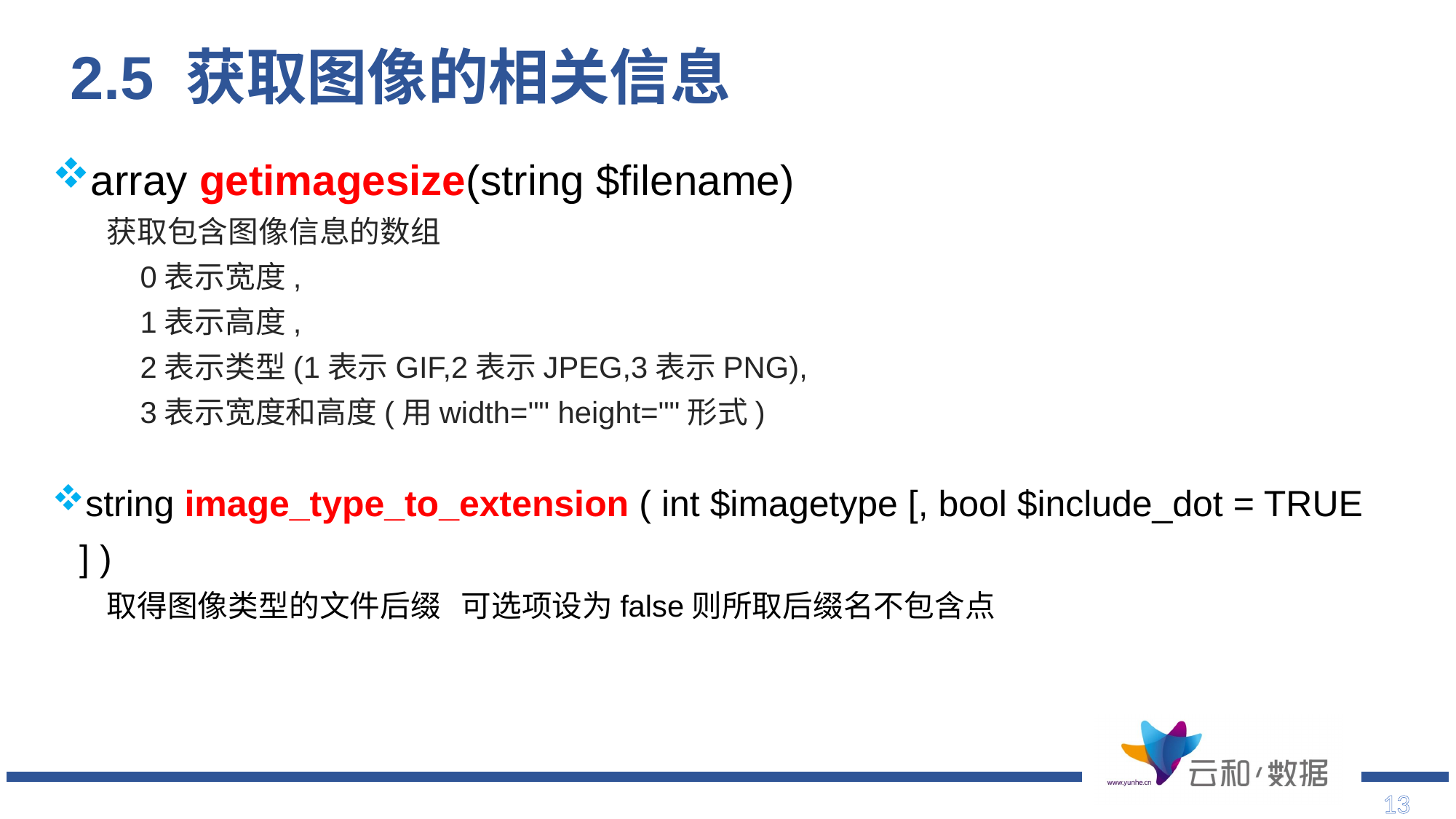

# 2.5 获取图像的相关信息
array getimagesize(string $filename)
获取包含图像信息的数组
    0表示宽度,
    1表示高度,
    2表示类型(1表示GIF,2表示JPEG,3表示PNG),
    3表示宽度和高度(用width="" height=""形式)

string image_type_to_extension ( int $imagetype [, bool $include_dot = TRUE ] )
取得图像类型的文件后缀   可选项设为false则所取后缀名不包含点